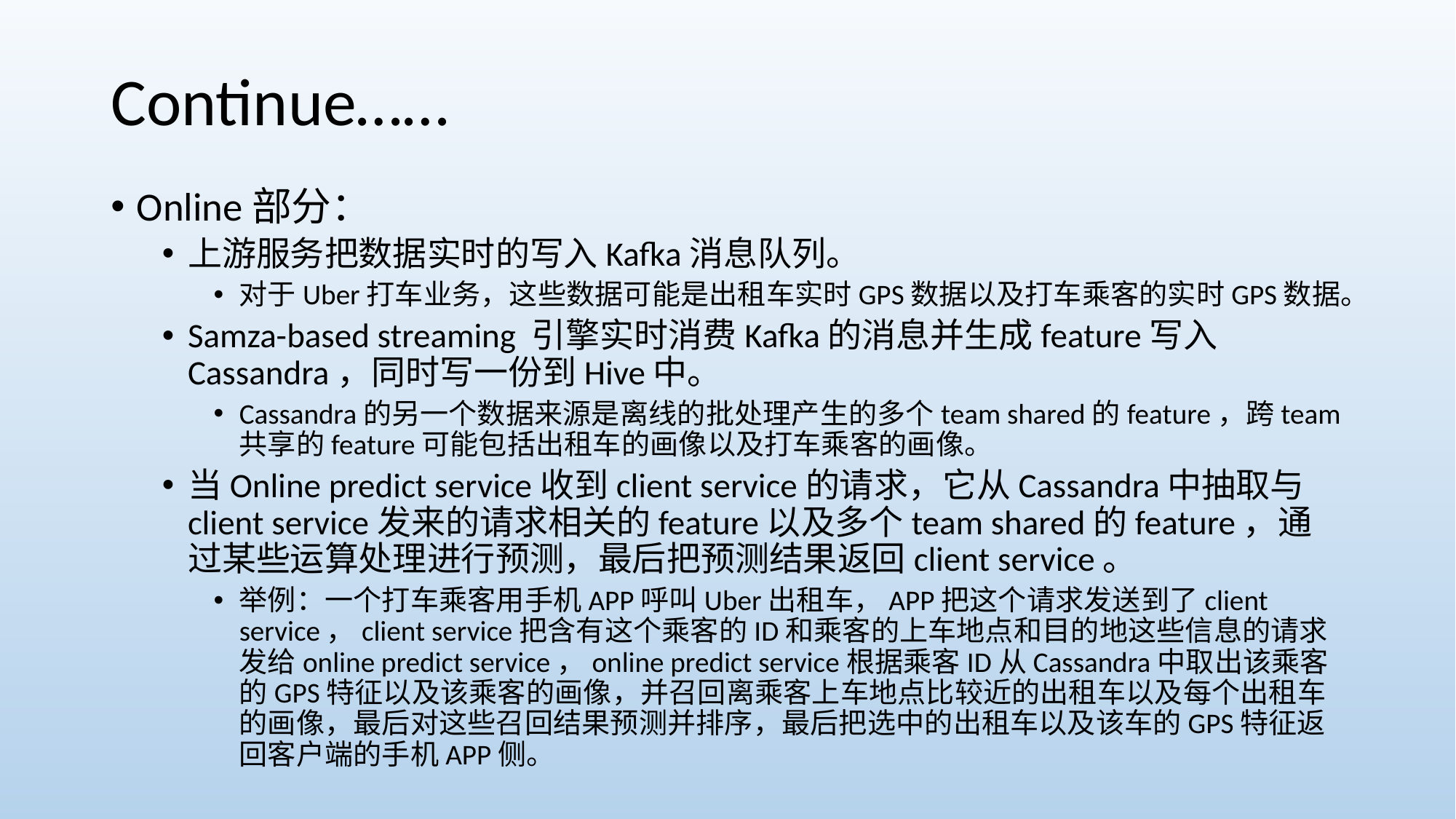

# Continue……
Online部分：
上游服务把数据实时的写入Kafka消息队列。
对于Uber打车业务，这些数据可能是出租车实时GPS数据以及打车乘客的实时GPS数据。
Samza-based streaming 引擎实时消费Kafka的消息并生成feature写入Cassandra，同时写一份到Hive中。
Cassandra的另一个数据来源是离线的批处理产生的多个team shared的feature，跨team共享的feature可能包括出租车的画像以及打车乘客的画像。
当Online predict service收到client service的请求，它从Cassandra中抽取与client service发来的请求相关的feature以及多个team shared的feature，通过某些运算处理进行预测，最后把预测结果返回client service。
举例：一个打车乘客用手机APP呼叫Uber出租车，APP把这个请求发送到了client service，client service把含有这个乘客的ID和乘客的上车地点和目的地这些信息的请求发给online predict service，online predict service根据乘客ID从Cassandra中取出该乘客的GPS特征以及该乘客的画像，并召回离乘客上车地点比较近的出租车以及每个出租车的画像，最后对这些召回结果预测并排序，最后把选中的出租车以及该车的GPS特征返回客户端的手机APP侧。